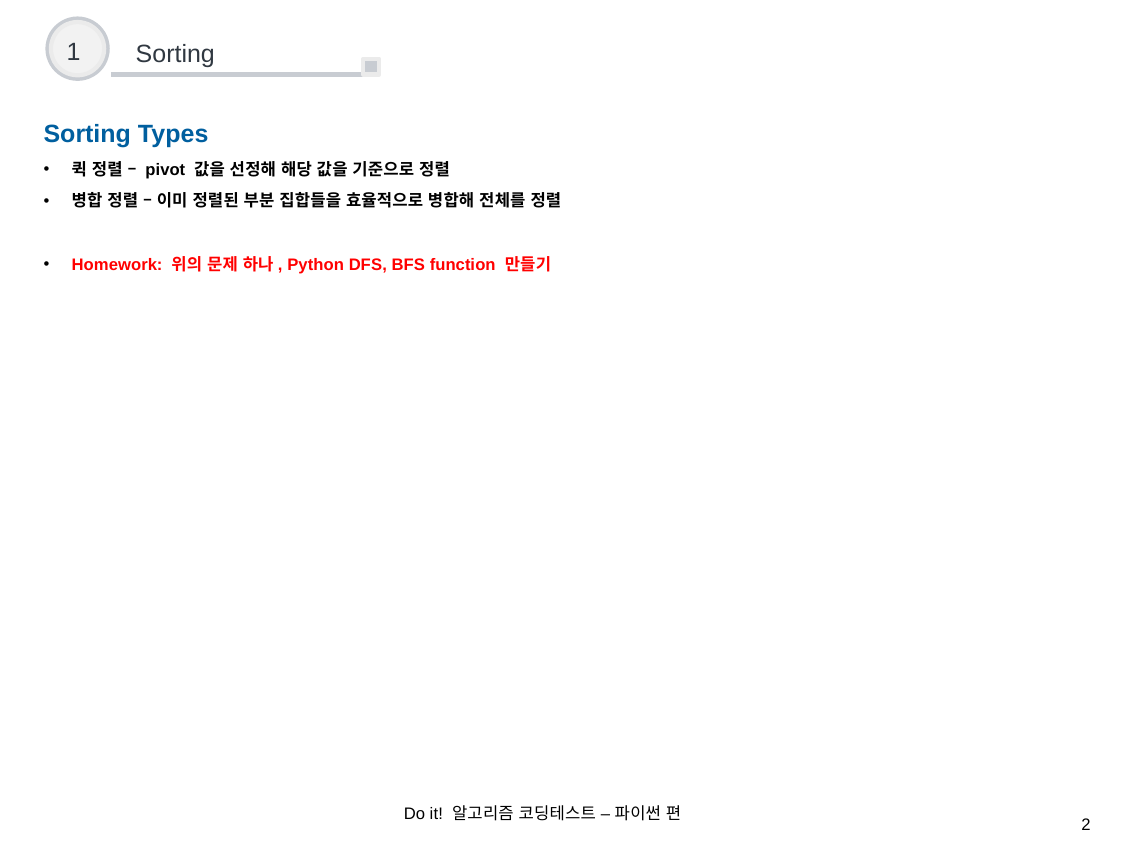

1
Sorting

Sorting Types
퀵 정렬 – pivot 값을 선정해 해당 값을 기준으로 정렬
병합 정렬 – 이미 정렬된 부분 집합들을 효율적으로 병합해 전체를 정렬

Homework: 위의 문제 하나, Python DFS, BFS function 만들기
Do it! 알고리즘 코딩테스트 – 파이썬 편
2